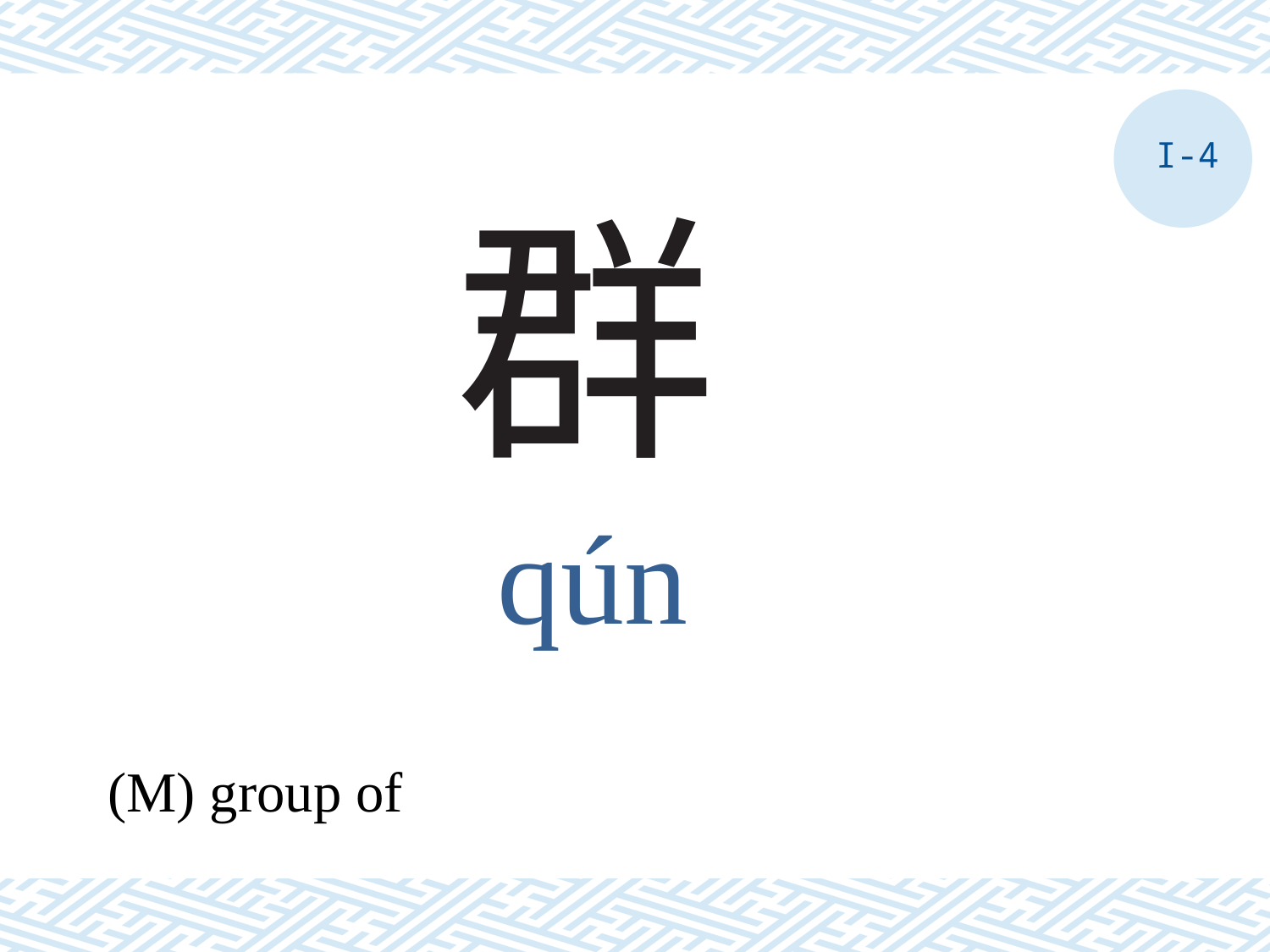

I-4

# 群
qún
(M) group of